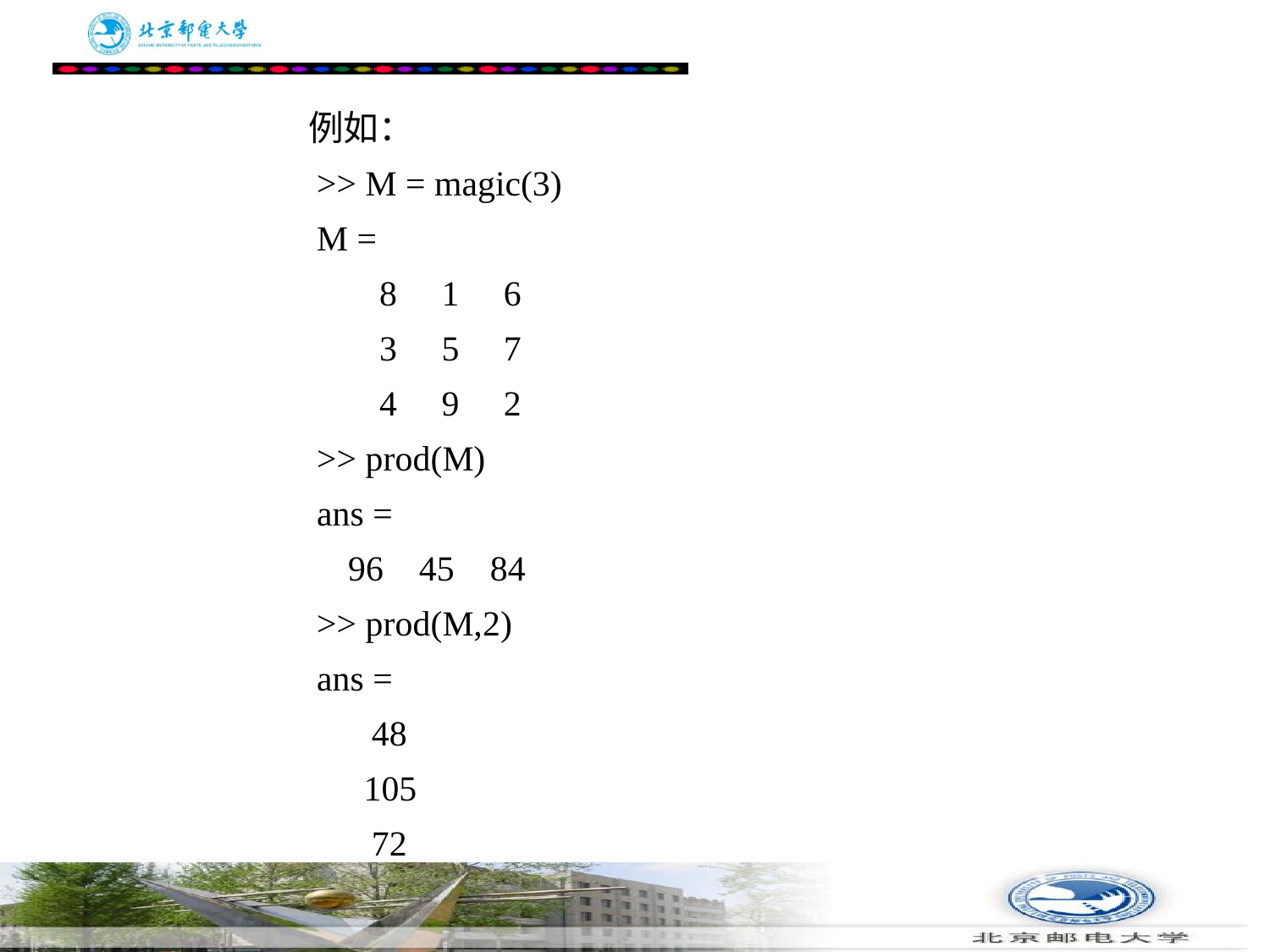

# 例如： 　　>> M = magic(3) 　　M = 　　        8     1     6 　　        3     5     7 　　        4     9     2 　　>> prod(M) 　　ans = 　　    96    45    84 　　>> prod(M,2) 　　ans = 　　       48 　　      105 　　       72